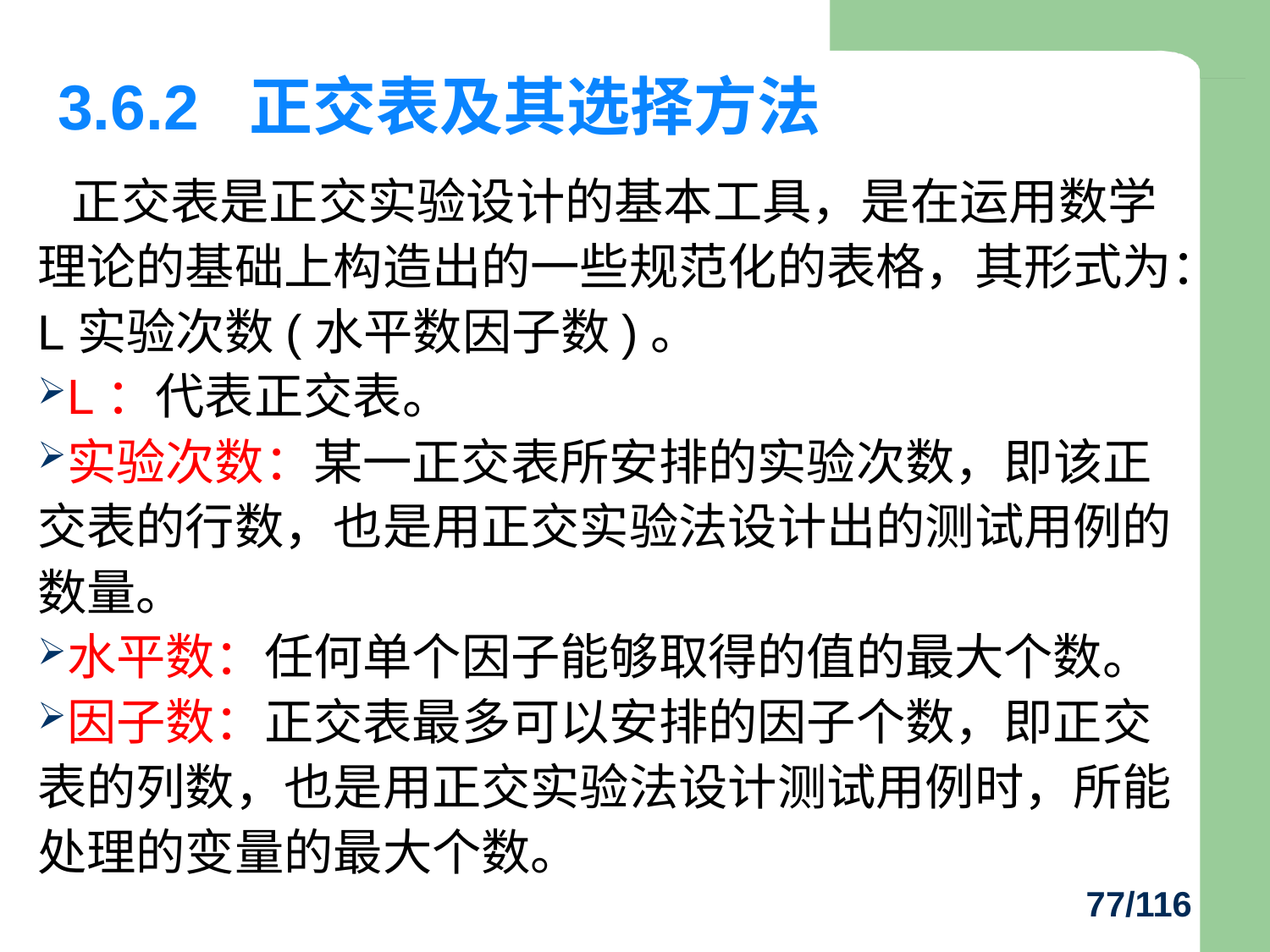

# 3.6.2  正交表及其选择方法
  正交表是正交实验设计的基本工具，是在运用数学理论的基础上构造出的一些规范化的表格，其形式为：L实验次数(水平数因子数)。
L：代表正交表。
实验次数：某一正交表所安排的实验次数，即该正交表的行数，也是用正交实验法设计出的测试用例的数量。
水平数：任何单个因子能够取得的值的最大个数。
因子数：正交表最多可以安排的因子个数，即正交表的列数，也是用正交实验法设计测试用例时，所能处理的变量的最大个数。
77/116